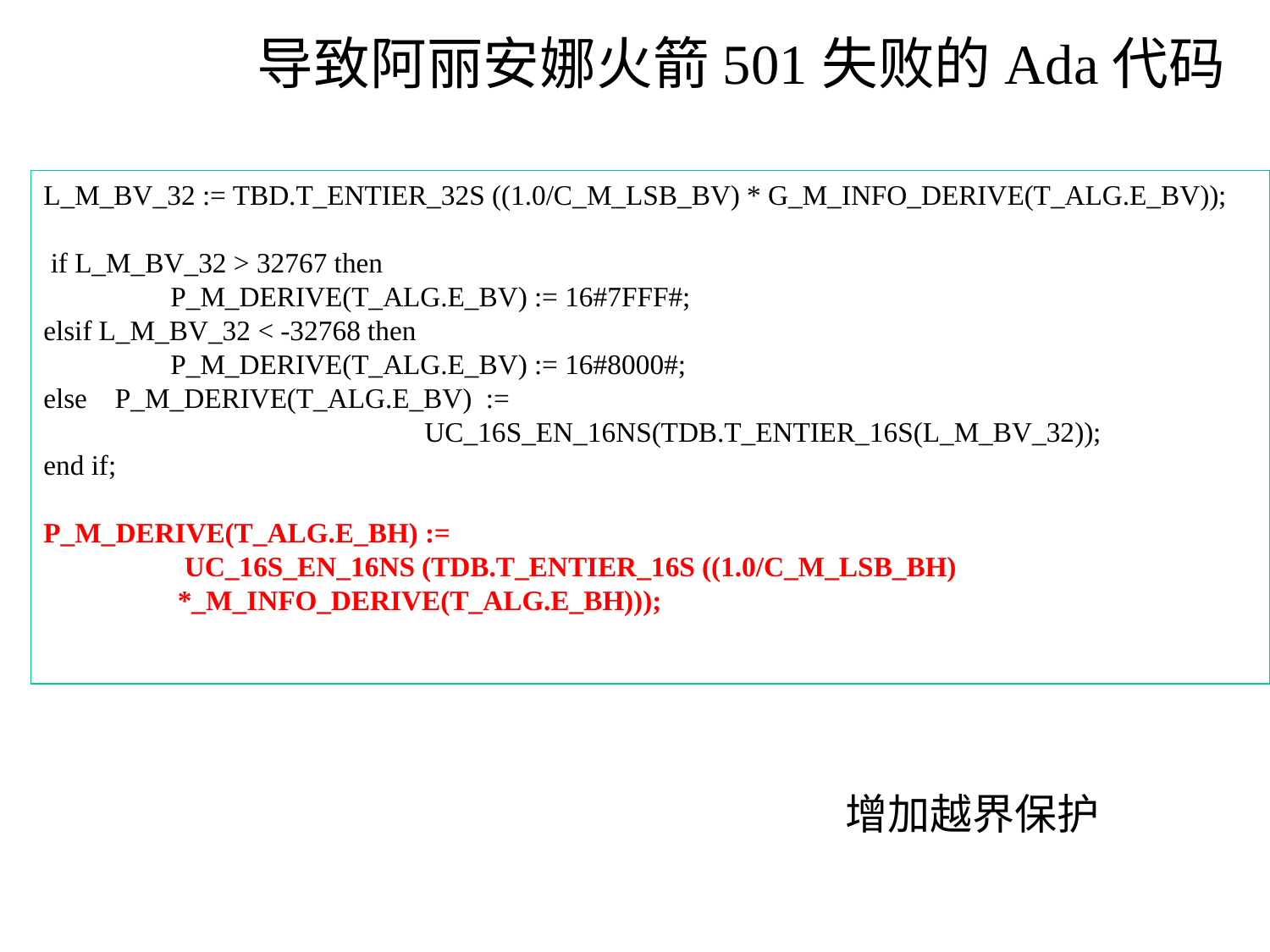

# 导致阿丽安娜火箭501失败的Ada代码
L_M_BV_32 := TBD.T_ENTIER_32S ((1.0/C_M_LSB_BV) * G_M_INFO_DERIVE(T_ALG.E_BV));

 if L_M_BV_32 > 32767 then
    	P_M_DERIVE(T_ALG.E_BV) := 16#7FFF#;
elsif L_M_BV_32 < -32768 then
   	P_M_DERIVE(T_ALG.E_BV) := 16#8000#;
else    P_M_DERIVE(T_ALG.E_BV)  :=
                              		UC_16S_EN_16NS(TDB.T_ENTIER_16S(L_M_BV_32));
end if;

P_M_DERIVE(T_ALG.E_BH) :=
	  UC_16S_EN_16NS (TDB.T_ENTIER_16S ((1.0/C_M_LSB_BH)
	 *_M_INFO_DERIVE(T_ALG.E_BH)));

增加越界保护